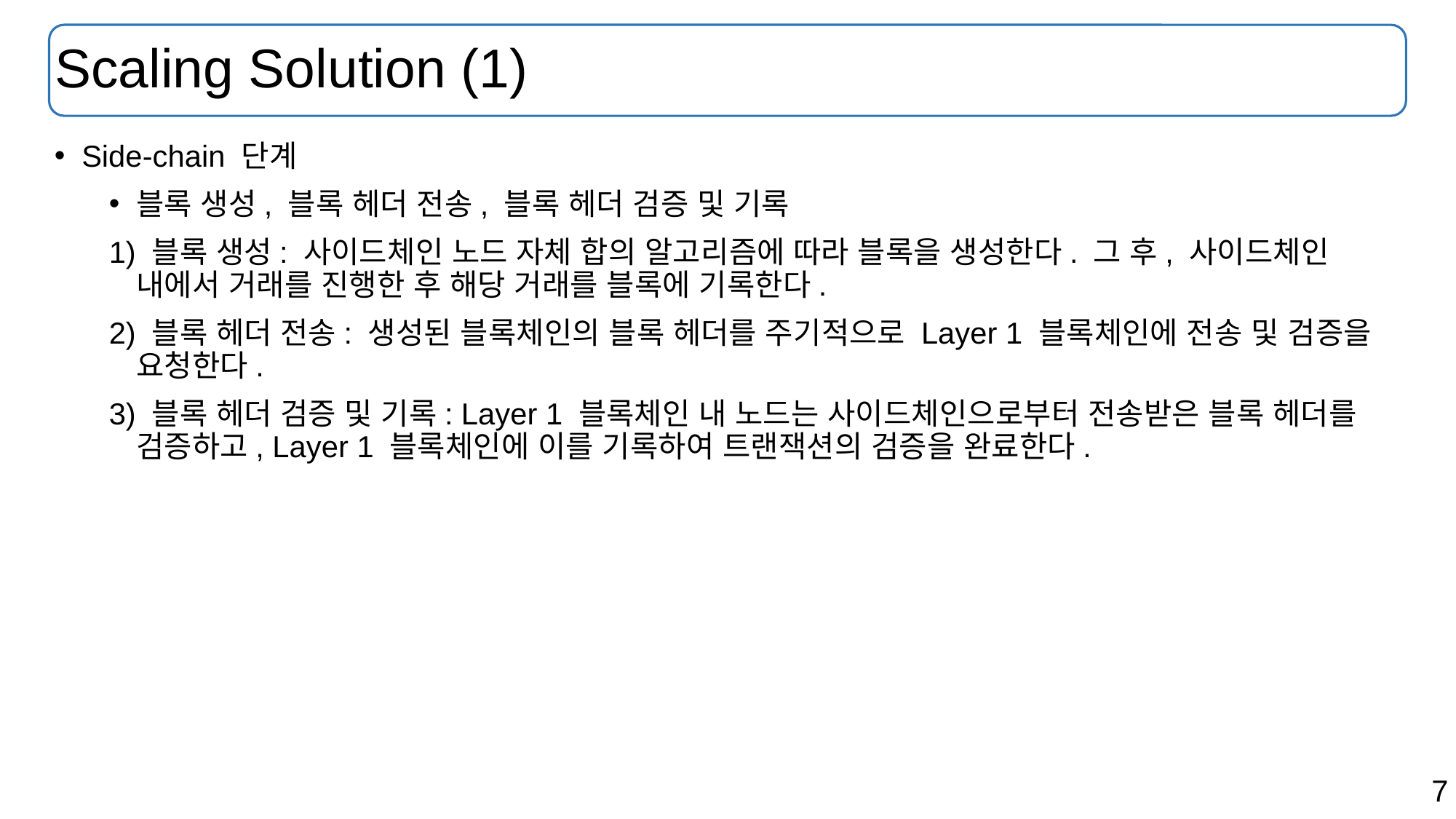

# Scaling Solution (1)
Side-chain 단계
블록 생성, 블록 헤더 전송, 블록 헤더 검증 및 기록
1) 블록 생성: 사이드체인 노드 자체 합의 알고리즘에 따라 블록을 생성한다. 그 후, 사이드체인 내에서 거래를 진행한 후 해당 거래를 블록에 기록한다.
2) 블록 헤더 전송: 생성된 블록체인의 블록 헤더를 주기적으로 Layer 1 블록체인에 전송 및 검증을 요청한다.
3) 블록 헤더 검증 및 기록: Layer 1 블록체인 내 노드는 사이드체인으로부터 전송받은 블록 헤더를 검증하고, Layer 1 블록체인에 이를 기록하여 트랜잭션의 검증을 완료한다.
7